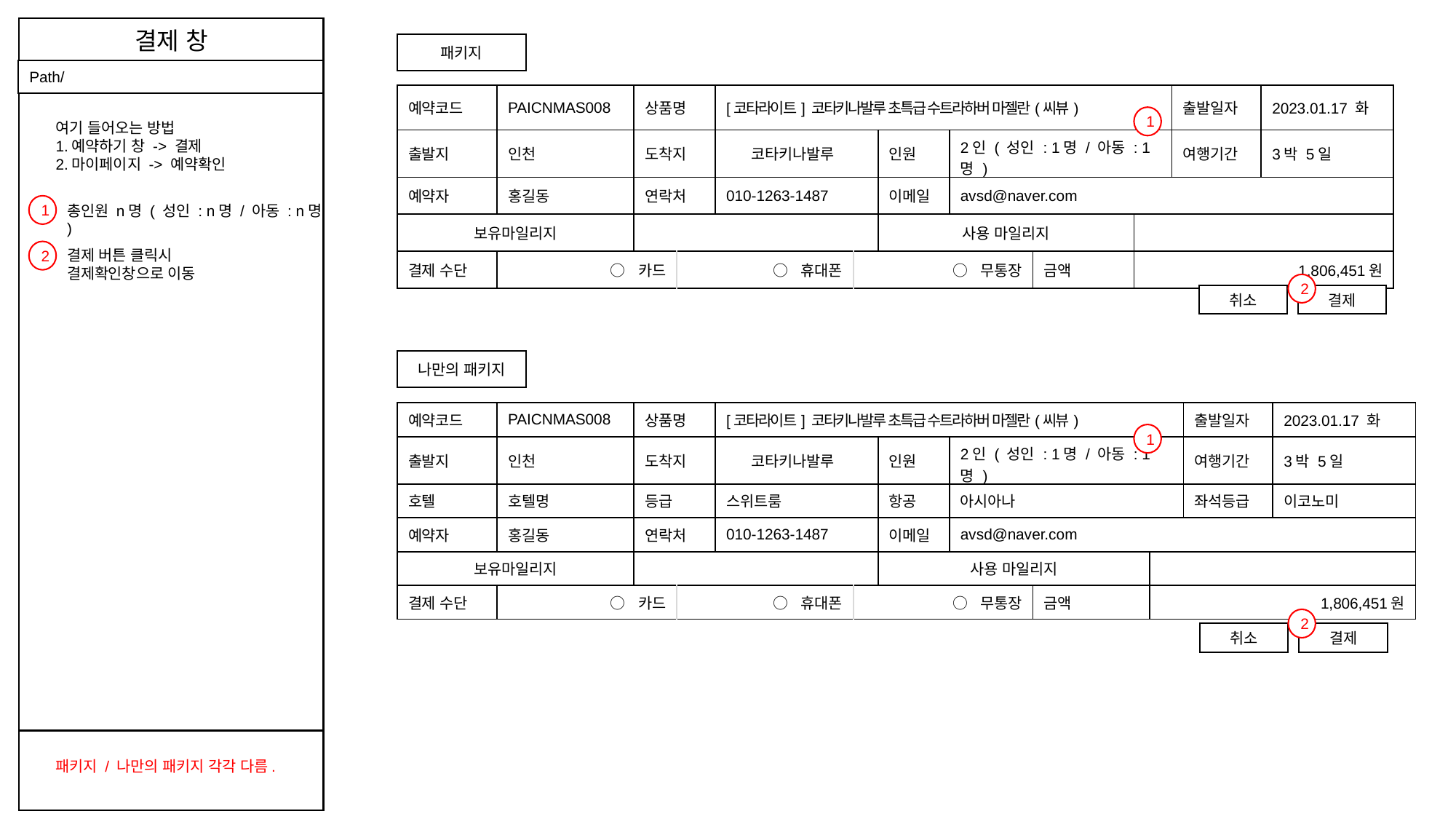

결제 창
패키지
Path/

| 예약코드 | PAICNMAS008 | 상품명 |  | [코타라이트] 코타키나발루 초특급 수트라하버 마젤란(씨뷰) |  |  |  |  |  | 출발일자 | 2023.01.17 화 |
| --- | --- | --- | --- | --- | --- | --- | --- | --- | --- | --- | --- |
| 출발지 | 인천 | 도착지 |  | 코타키나발루 |  | 인원 | 2인 ( 성인 : 1명 / 아동 : 1명 ) |  |  | 여행기간 | 3박 5일 |
| 예약자 | 홍길동 | 연락처 |  | 010-1263-1487 |  | 이메일 | avsd@naver.com |  |  |  |  |
| 보유마일리지 |  |  |  |  |  | 사용 마일리지 |  |  |  |  |  |
| 결제 수단 | ○ 카드 |  | ○ 휴대폰 |  | ○ 무통장 |  |  | 금액 | 1,806,451원 |  |  |
1
여기 들어오는 방법
1.예약하기 창 -> 결제
2.마이페이지 -> 예약확인
1
총인원 n명 ( 성인 : n명 / 아동 : n명 )
결제 버튼 클릭시
결제확인창으로 이동
2
2
취소
결제
나만의 패키지
comment

| 예약코드 | PAICNMAS008 | 상품명 |  | [코타라이트] 코타키나발루 초특급 수트라하버 마젤란(씨뷰) |  |  |  |  |  | 출발일자 | 2023.01.17 화 |
| --- | --- | --- | --- | --- | --- | --- | --- | --- | --- | --- | --- |
| 출발지 | 인천 | 도착지 |  | 코타키나발루 |  | 인원 | 2인 ( 성인 : 1명 / 아동 : 1명 ) |  |  | 여행기간 | 3박 5일 |
| 호텔 | 호텔명 | 등급 |  | 스위트룸 |  | 항공 | 아시아나 |  |  | 좌석등급 | 이코노미 |
| 예약자 | 홍길동 | 연락처 |  | 010-1263-1487 |  | 이메일 | avsd@naver.com |  |  |  |  |
| 보유마일리지 |  |  |  |  |  | 사용 마일리지 |  |  |  |  |  |
| 결제 수단 | ○ 카드 |  | ○ 휴대폰 |  | ○ 무통장 |  |  | 금액 | 1,806,451원 |  |  |
1
2
취소
결제
패키지 / 나만의 패키지 각각 다름.